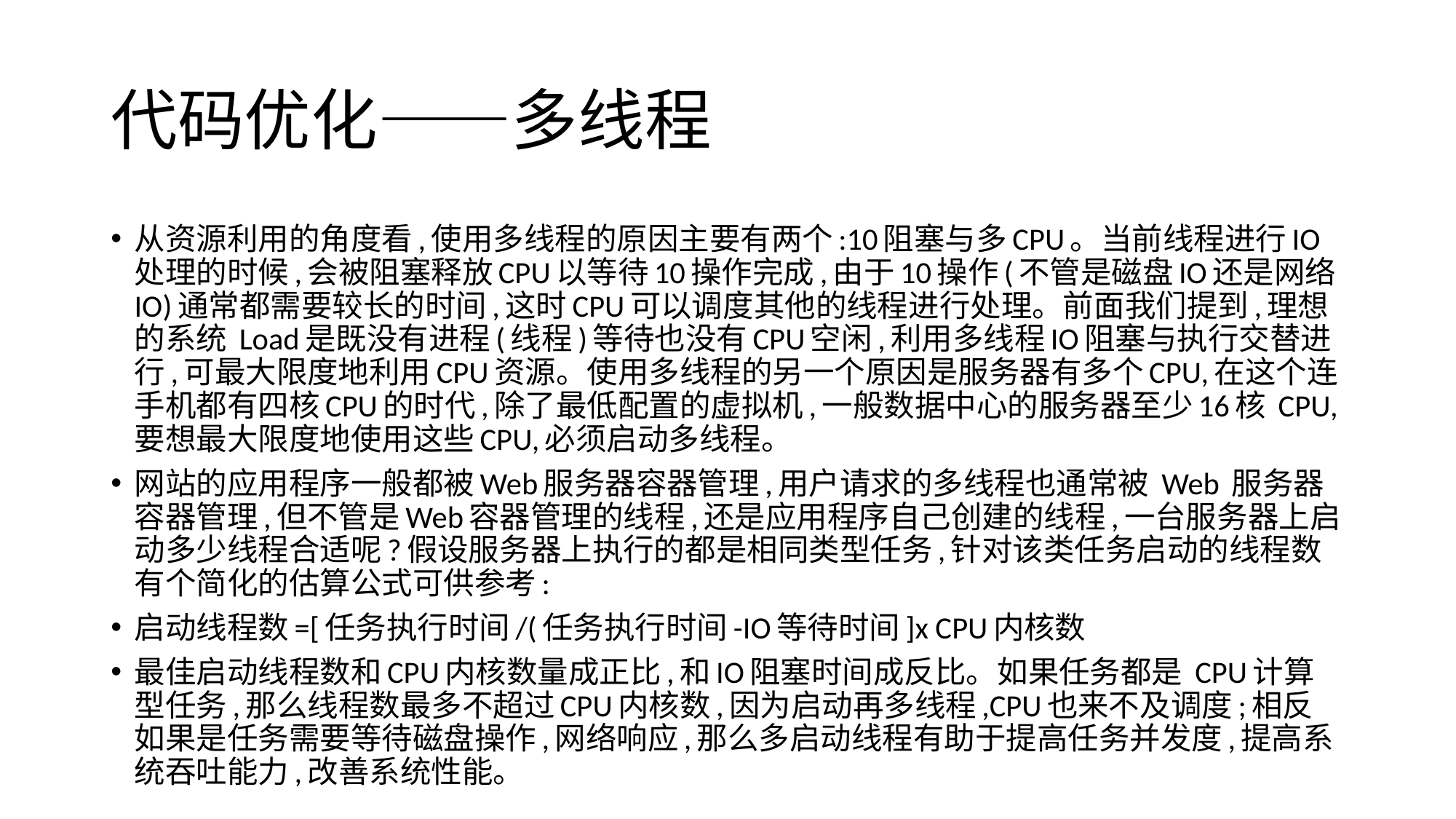

# 代码优化——多线程
从资源利用的角度看,使用多线程的原因主要有两个:10阻塞与多CPU。当前线程进行IO处理的时候,会被阻塞释放CPU以等待10操作完成,由于10操作(不管是磁盘IO还是网络IO)通常都需要较长的时间,这时CPU可以调度其他的线程进行处理。前面我们提到,理想的系统 Load是既没有进程(线程)等待也没有CPU空闲,利用多线程IO阻塞与执行交替进行,可最大限度地利用CPU资源。使用多线程的另一个原因是服务器有多个CPU,在这个连手机都有四核CPU的时代,除了最低配置的虚拟机,一般数据中心的服务器至少16核 CPU,要想最大限度地使用这些CPU,必须启动多线程。
网站的应用程序一般都被Web服务器容器管理,用户请求的多线程也通常被 Web 服务器容器管理,但不管是Web容器管理的线程,还是应用程序自己创建的线程,一台服务器上启动多少线程合适呢?假设服务器上执行的都是相同类型任务,针对该类任务启动的线程数有个简化的估算公式可供参考:
启动线程数=[任务执行时间/(任务执行时间-IO等待时间]x CPU内核数
最佳启动线程数和CPU内核数量成正比,和IO阻塞时间成反比。如果任务都是 CPU计算型任务,那么线程数最多不超过CPU内核数,因为启动再多线程,CPU也来不及调度;相反如果是任务需要等待磁盘操作,网络响应,那么多启动线程有助于提高任务并发度,提高系统吞吐能力,改善系统性能。